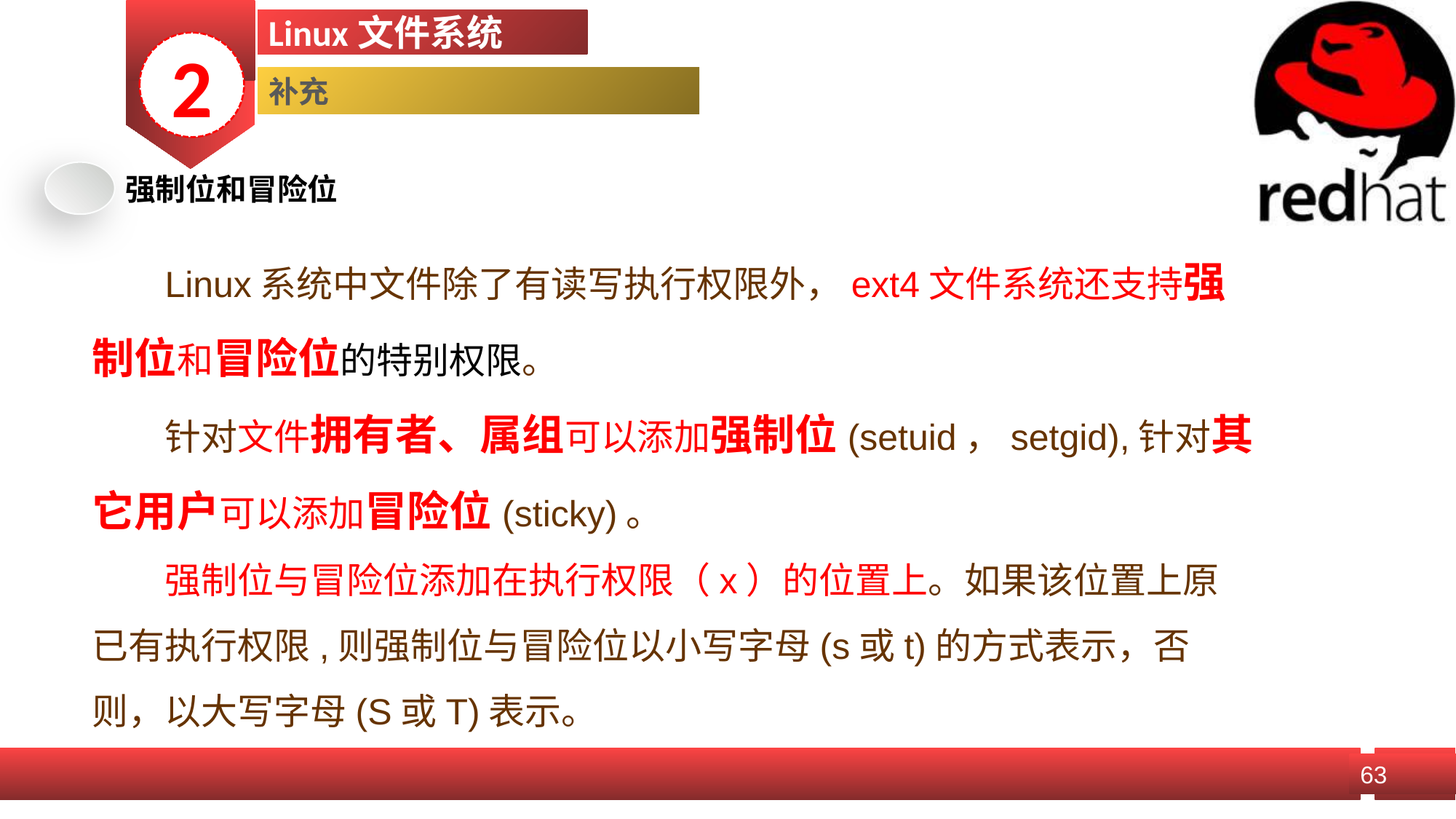

Linux文件系统
2
补充

强制位和冒险位
Linux系统中文件除了有读写执行权限外，ext4文件系统还支持强制位和冒险位的特别权限。
针对文件拥有者、属组可以添加强制位(setuid，setgid),针对其它用户可以添加冒险位(sticky)。
强制位与冒险位添加在执行权限（x）的位置上。如果该位置上原已有执行权限,则强制位与冒险位以小写字母(s或t)的方式表示，否则，以大写字母(S或T)表示。